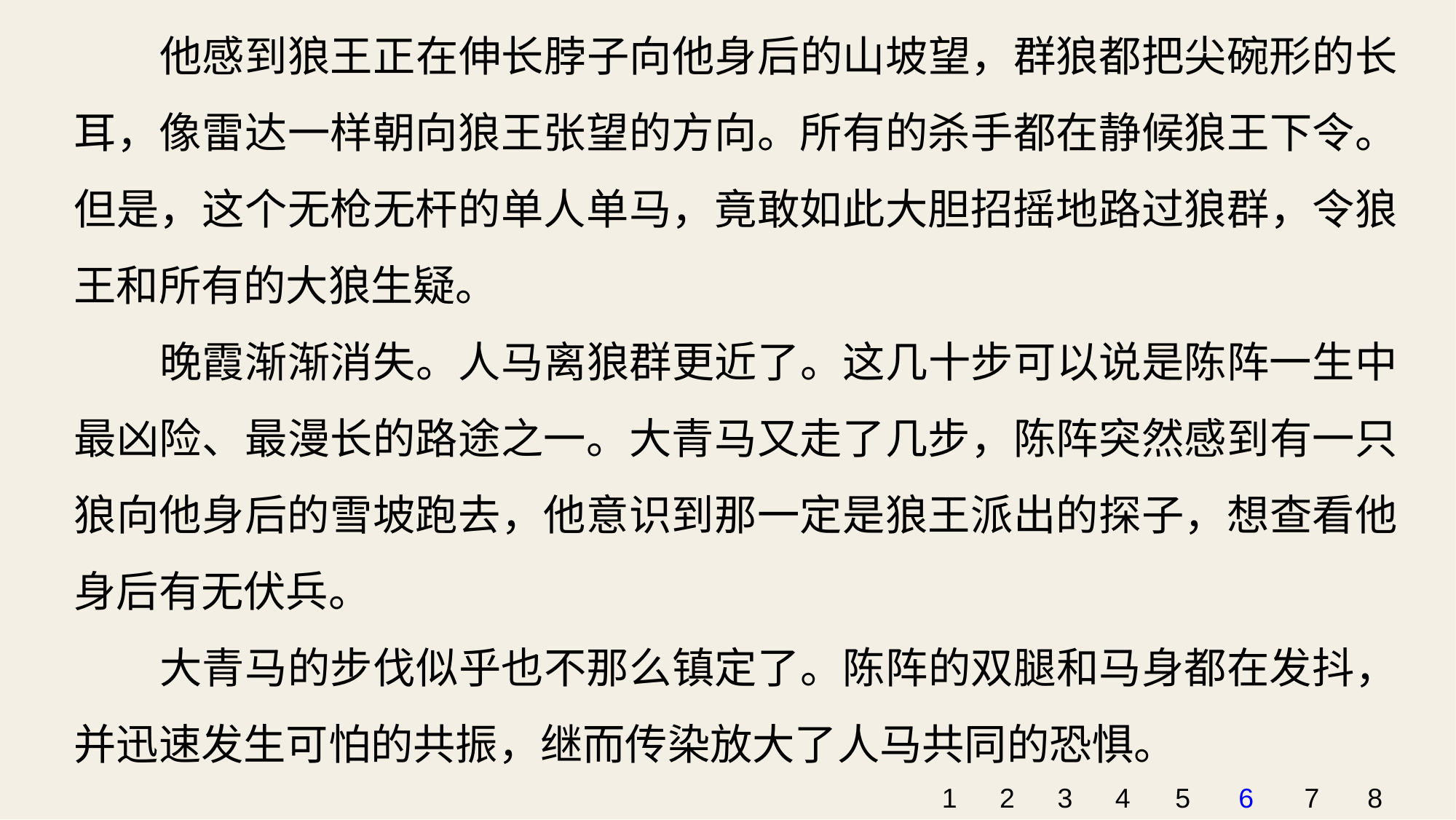

他感到狼王正在伸长脖子向他身后的山坡望，群狼都把尖碗形的长耳，像雷达一样朝向狼王张望的方向。所有的杀手都在静候狼王下令。但是，这个无枪无杆的单人单马，竟敢如此大胆招摇地路过狼群，令狼王和所有的大狼生疑。
晚霞渐渐消失。人马离狼群更近了。这几十步可以说是陈阵一生中最凶险、最漫长的路途之一。大青马又走了几步，陈阵突然感到有一只狼向他身后的雪坡跑去，他意识到那一定是狼王派出的探子，想查看他身后有无伏兵。
大青马的步伐似乎也不那么镇定了。陈阵的双腿和马身都在发抖，并迅速发生可怕的共振，继而传染放大了人马共同的恐惧。
1
2
3
4
5
6
7
8